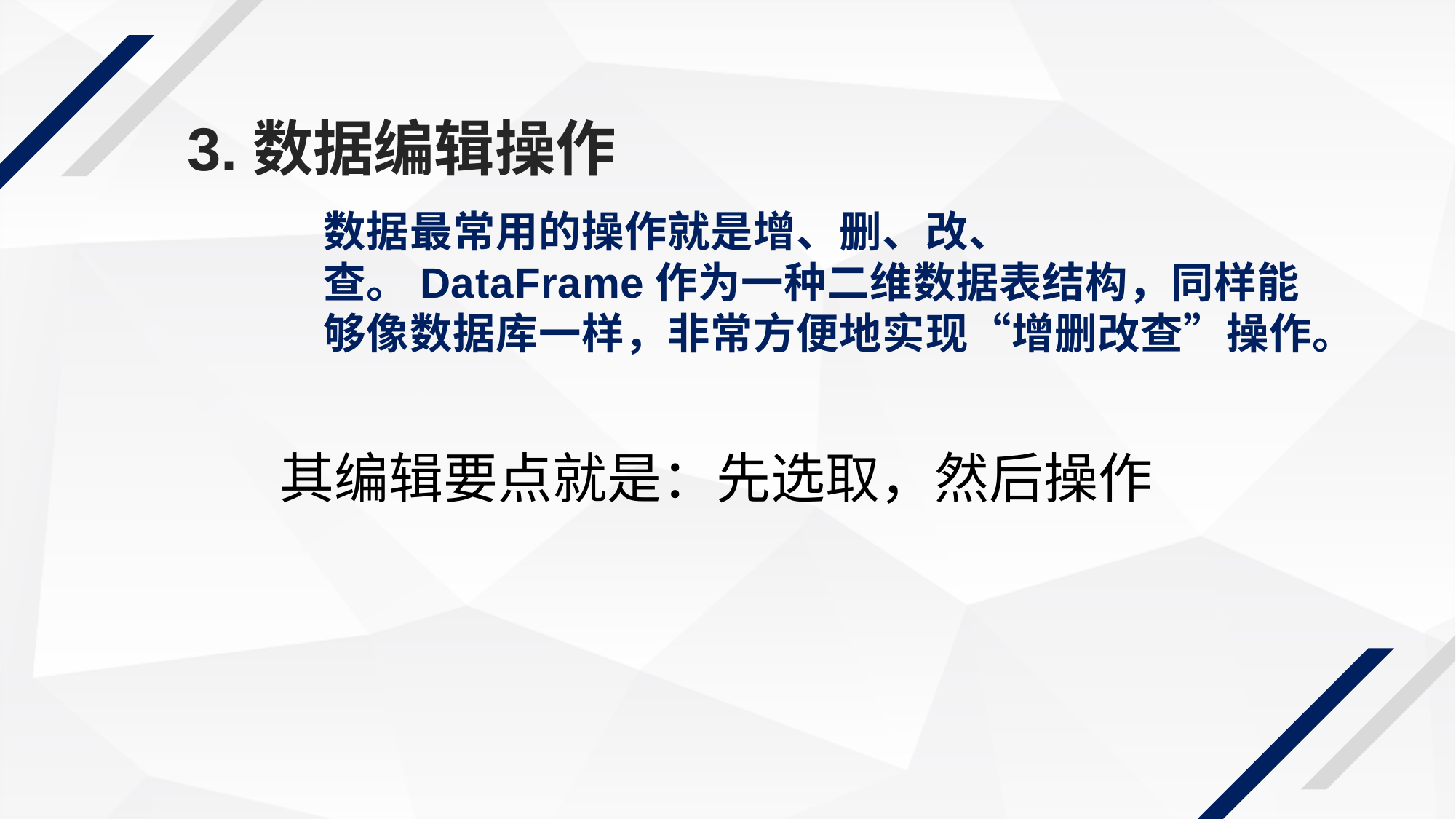

3.数据编辑操作
数据最常用的操作就是增、删、改、查。DataFrame作为一种二维数据表结构，同样能够像数据库一样，非常方便地实现“增删改查”操作。
其编辑要点就是：先选取，然后操作